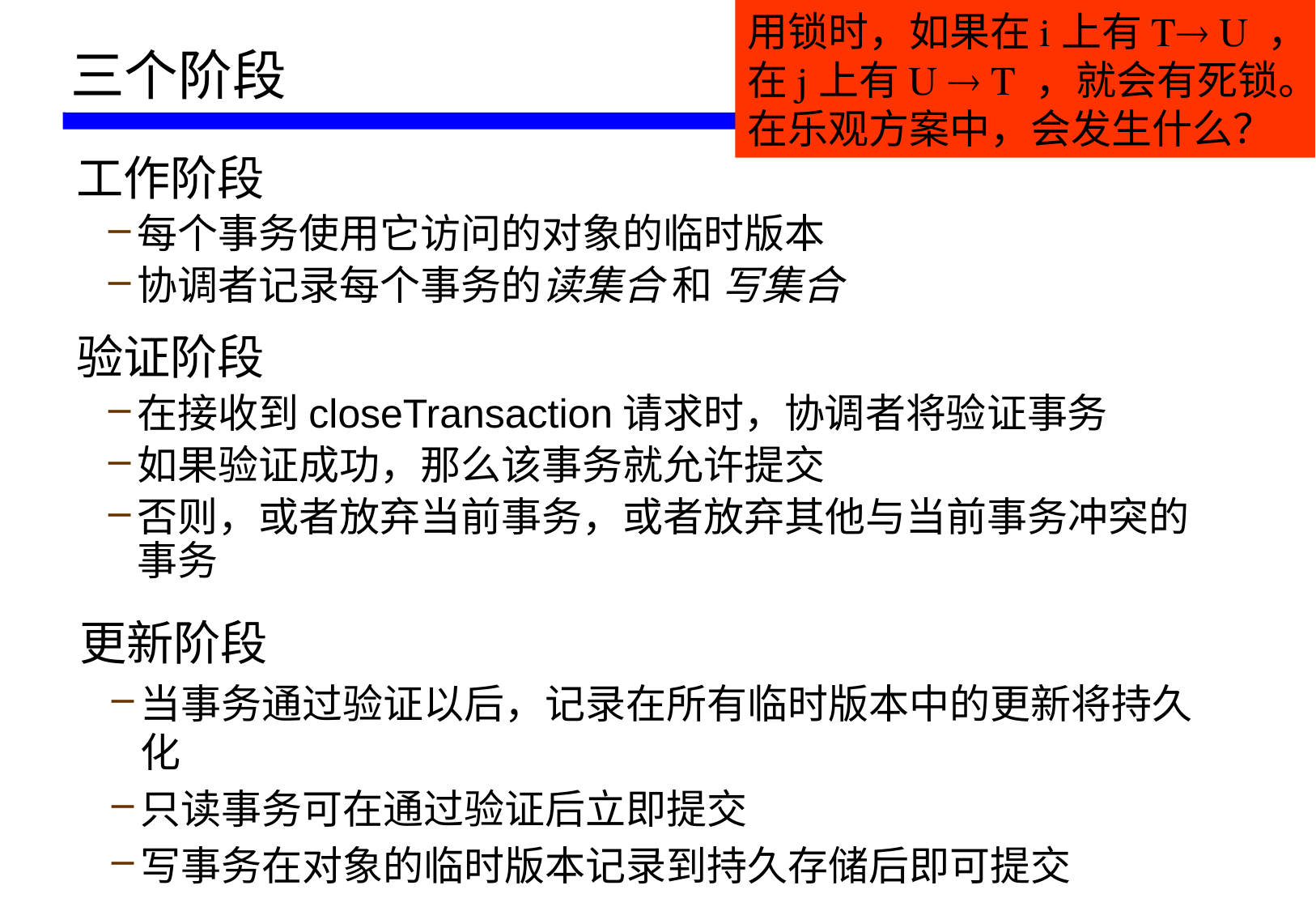

用锁时，如果在i上有T→ U ，
在j上有U → T ，就会有死锁。
在乐观方案中，会发生什么？
# 三个阶段
工作阶段
每个事务使用它访问的对象的临时版本
协调者记录每个事务的读集合 和 写集合
验证阶段
在接收到closeTransaction请求时，协调者将验证事务
如果验证成功，那么该事务就允许提交
否则，或者放弃当前事务，或者放弃其他与当前事务冲突的事务
更新阶段
当事务通过验证以后，记录在所有临时版本中的更新将持久化
只读事务可在通过验证后立即提交
写事务在对象的临时版本记录到持久存储后即可提交